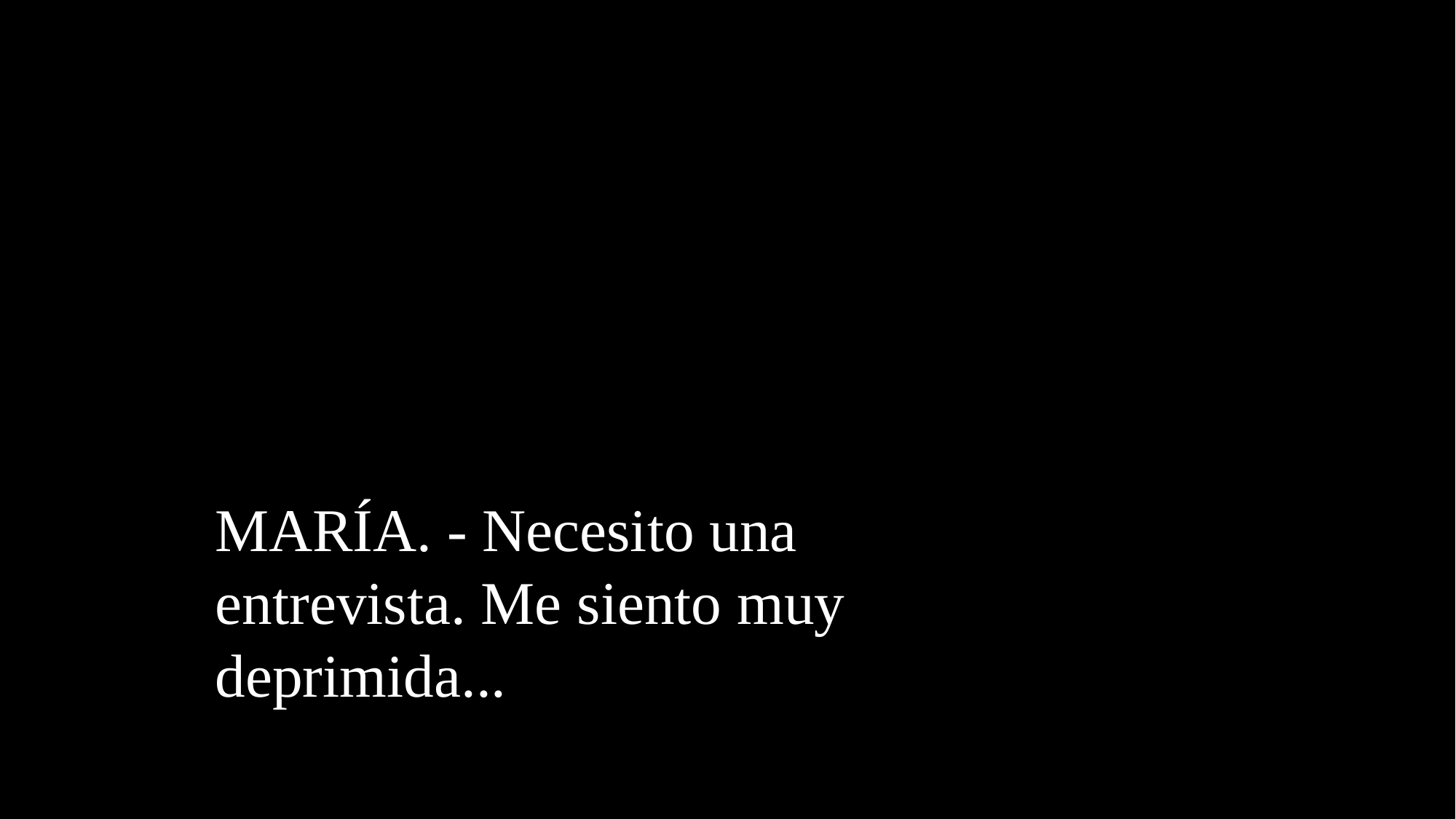

MARÍA. - Necesito una entrevista. Me siento muy deprimida...

マリア: 面談をお願いします 気分がかなり落ち込んでいます...